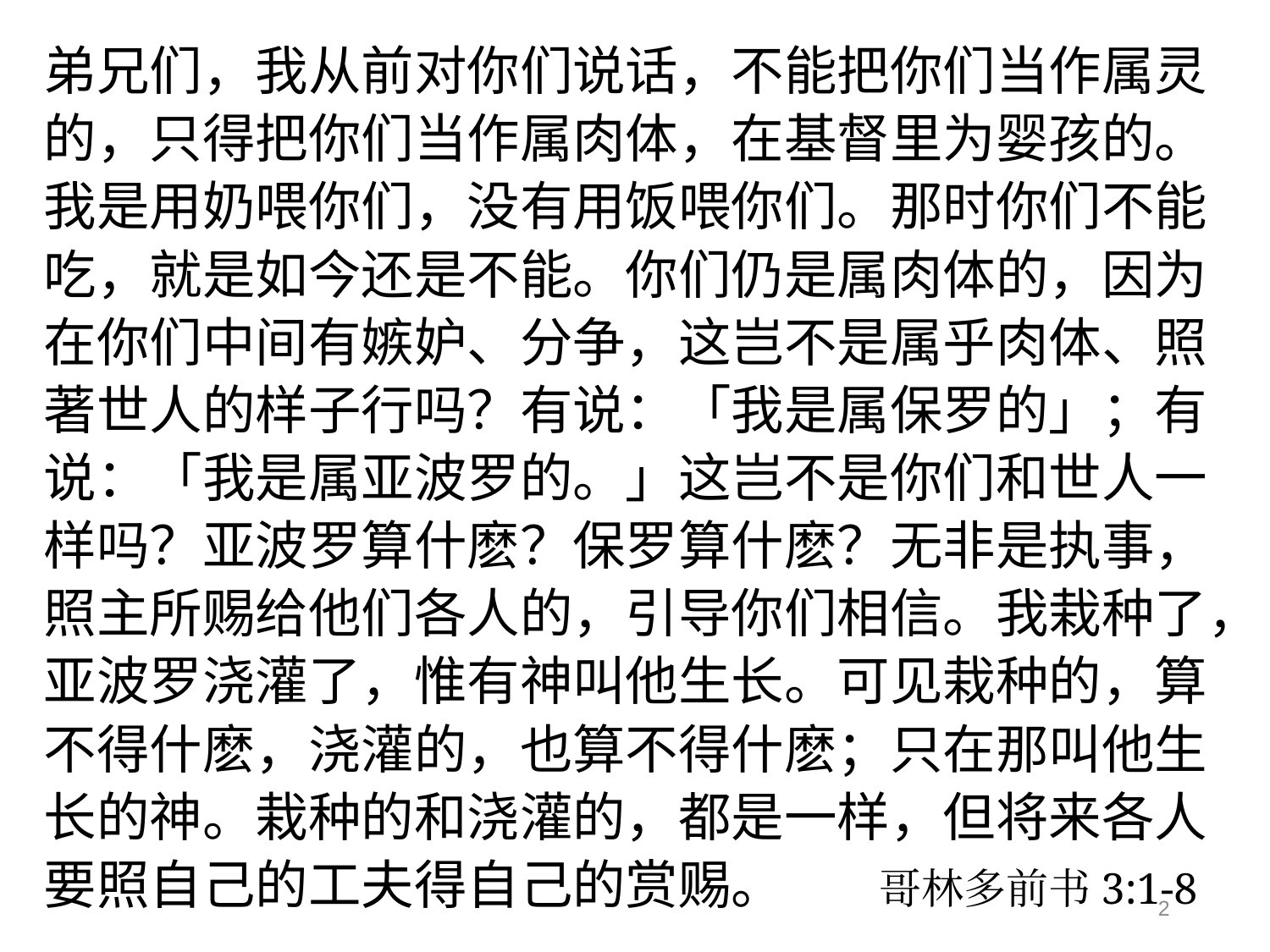

弟兄们，我从前对你们说话，不能把你们当作属灵的，只得把你们当作属肉体，在基督里为婴孩的。我是用奶喂你们，没有用饭喂你们。那时你们不能吃，就是如今还是不能。你们仍是属肉体的，因为在你们中间有嫉妒、分争，这岂不是属乎肉体、照著世人的样子行吗？有说：「我是属保罗的」；有说：「我是属亚波罗的。」这岂不是你们和世人一样吗？亚波罗算什麽？保罗算什麽？无非是执事，照主所赐给他们各人的，引导你们相信。我栽种了，亚波罗浇灌了，惟有神叫他生长。可见栽种的，算不得什麽，浇灌的，也算不得什麽；只在那叫他生长的神。栽种的和浇灌的，都是一样，但将来各人要照自己的工夫得自己的赏赐。        哥林多前书3:1-8
2